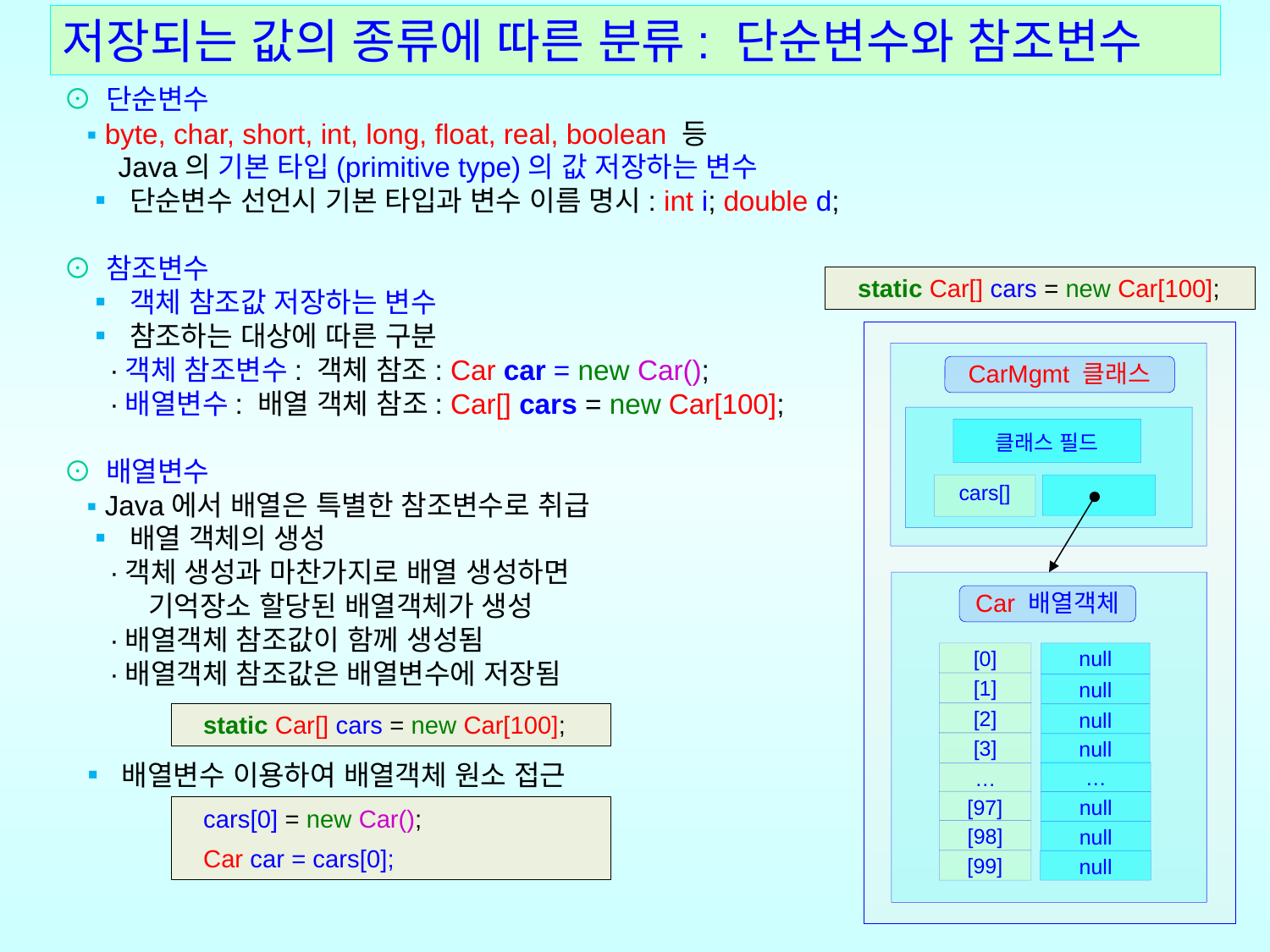

# 저장되는 값의 종류에 따른 분류: 단순변수와 참조변수
⊙ 단순변수
   ▪ byte, char, short, int, long, float, real, boolean 등
       Java의 기본 타입(primitive type)의 값 저장하는 변수
   ▪ 단순변수 선언시 기본 타입과 변수 이름 명시: int i; double d;

⊙ 참조변수
   ▪ 객체 참조값 저장하는 변수
   ▪ 참조하는 대상에 따른 구분
      ∙객체 참조변수: 객체 참조: Car car = new Car();
      ∙배열변수: 배열 객체 참조: Car[] cars = new Car[100];

⊙ 배열변수
   ▪ Java에서 배열은 특별한 참조변수로 취급
   ▪ 배열 객체의 생성
      ∙객체 생성과 마찬가지로 배열 생성하면
          기억장소 할당된 배열객체가 생성
      ∙배열객체 참조값이 함께 생성됨
      ∙배열객체 참조값은 배열변수에 저장됨

  ▪ 배열변수 이용하여 배열객체 원소 접근
static Car[] cars = new Car[100];

CarMgmt 클래스

클래스 필드
cars[]

Car 배열객체
[0]
null
[1]
null
[2]
static Car[] cars = new Car[100];
null
[3]
null
…
…
[97]
null
cars[0] = new Car();
Car car = cars[0];
[98]
null
[99]
null